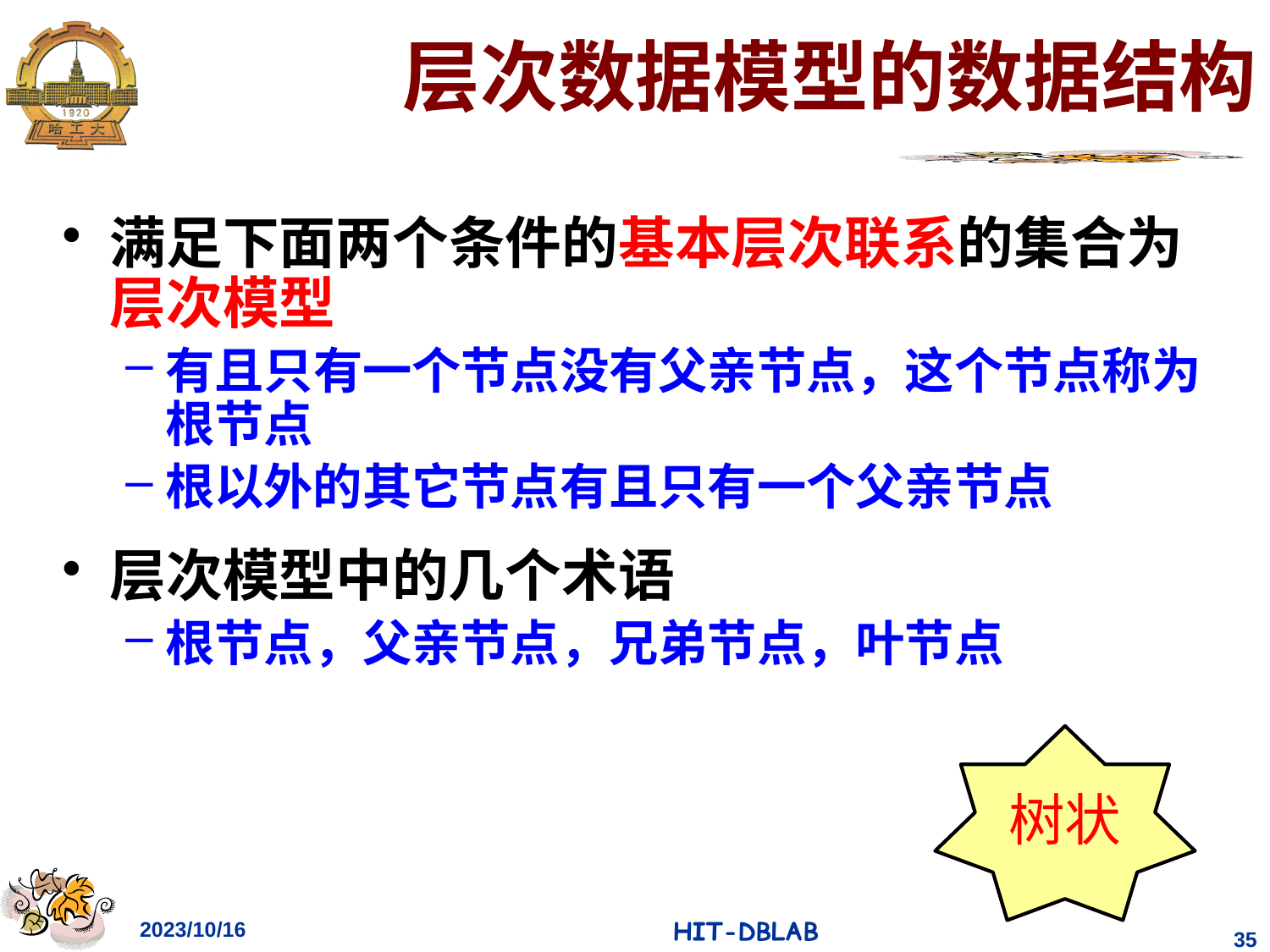

# 层次数据模型的数据结构
满足下面两个条件的基本层次联系的集合为层次模型
有且只有一个节点没有父亲节点，这个节点称为根节点
根以外的其它节点有且只有一个父亲节点
层次模型中的几个术语
根节点，父亲节点，兄弟节点，叶节点

树状
2023/10/16
HIT-DBLAB
35